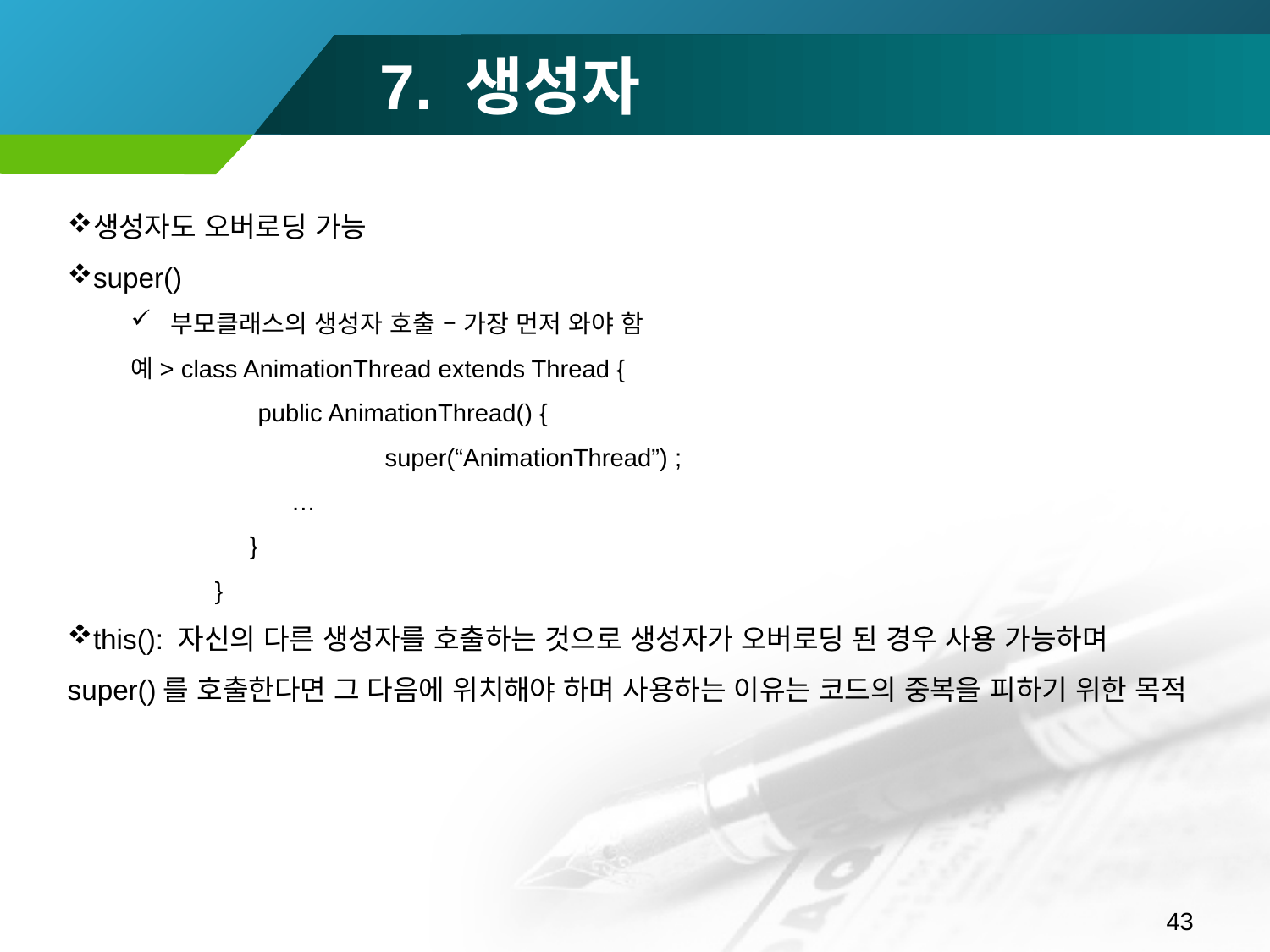

# 7. 생성자
생성자도 오버로딩 가능
super()
부모클래스의 생성자 호출 – 가장 먼저 와야 함
예> class AnimationThread extends Thread {
	public AnimationThread() {
		super(“AnimationThread”) ;
                       …
                 }
            }
this(): 자신의 다른 생성자를 호출하는 것으로 생성자가 오버로딩 된 경우 사용 가능하며 super()를 호출한다면 그 다음에 위치해야 하며 사용하는 이유는 코드의 중복을 피하기 위한 목적
43